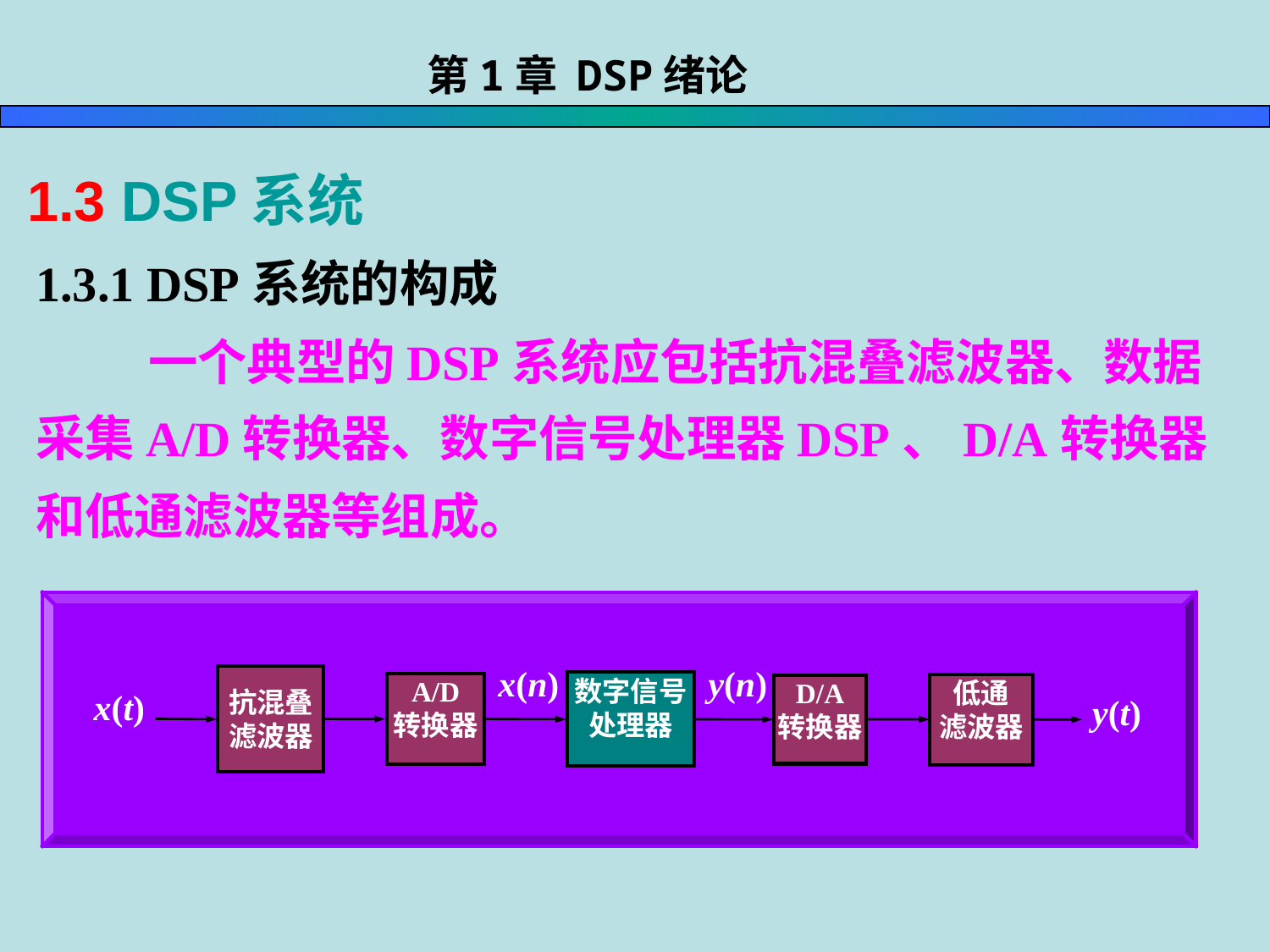

第1章 DSP绪论

1.3 DSP系统
1.3.1 DSP系统的构成
         一个典型的DSP系统应包括抗混叠滤波器、数据采集A/D转换器、数字信号处理器DSP、D/A转换器和低通滤波器等组成。

y(n)
x(n)
抗混叠
滤波器
数字信号处理器
A/D
转换器
低通
滤波器
D/A
转换器
x(t)
y(t)

38